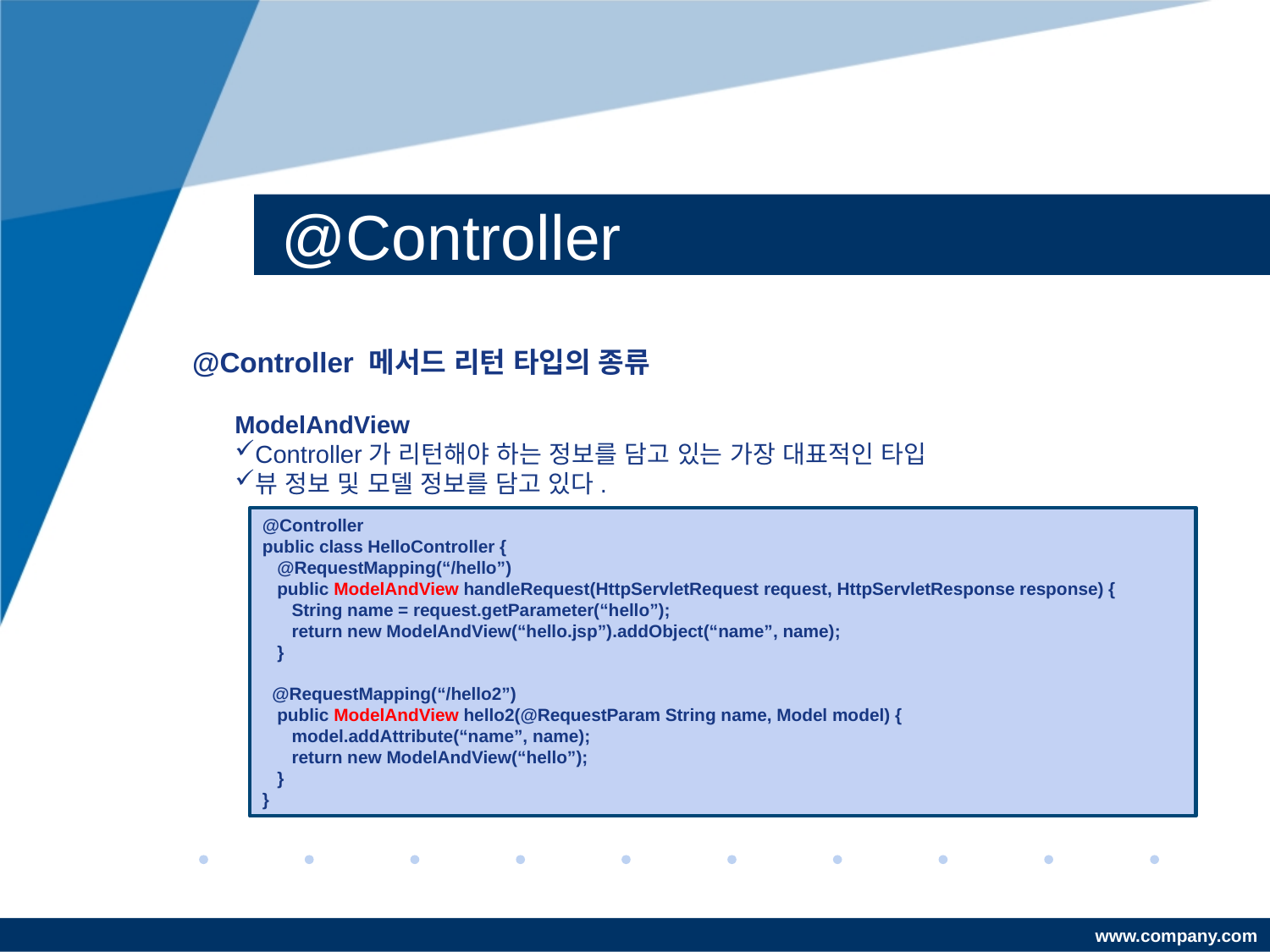

# @Controller
@Controller 메서드 리턴 타입의 종류
ModelAndView
Controller가 리턴해야 하는 정보를 담고 있는 가장 대표적인 타입
뷰 정보 및 모델 정보를 담고 있다.
@Controller
public class HelloController {
   @RequestMapping(“/hello”)
   public ModelAndView handleRequest(HttpServletRequest request, HttpServletResponse response) {
      String name = request.getParameter(“hello”);
      return new ModelAndView(“hello.jsp”).addObject(“name”, name);
   }

  @RequestMapping(“/hello2”)
   public ModelAndView hello2(@RequestParam String name, Model model) {
      model.addAttribute(“name”, name);
      return new ModelAndView(“hello”);
   }
}